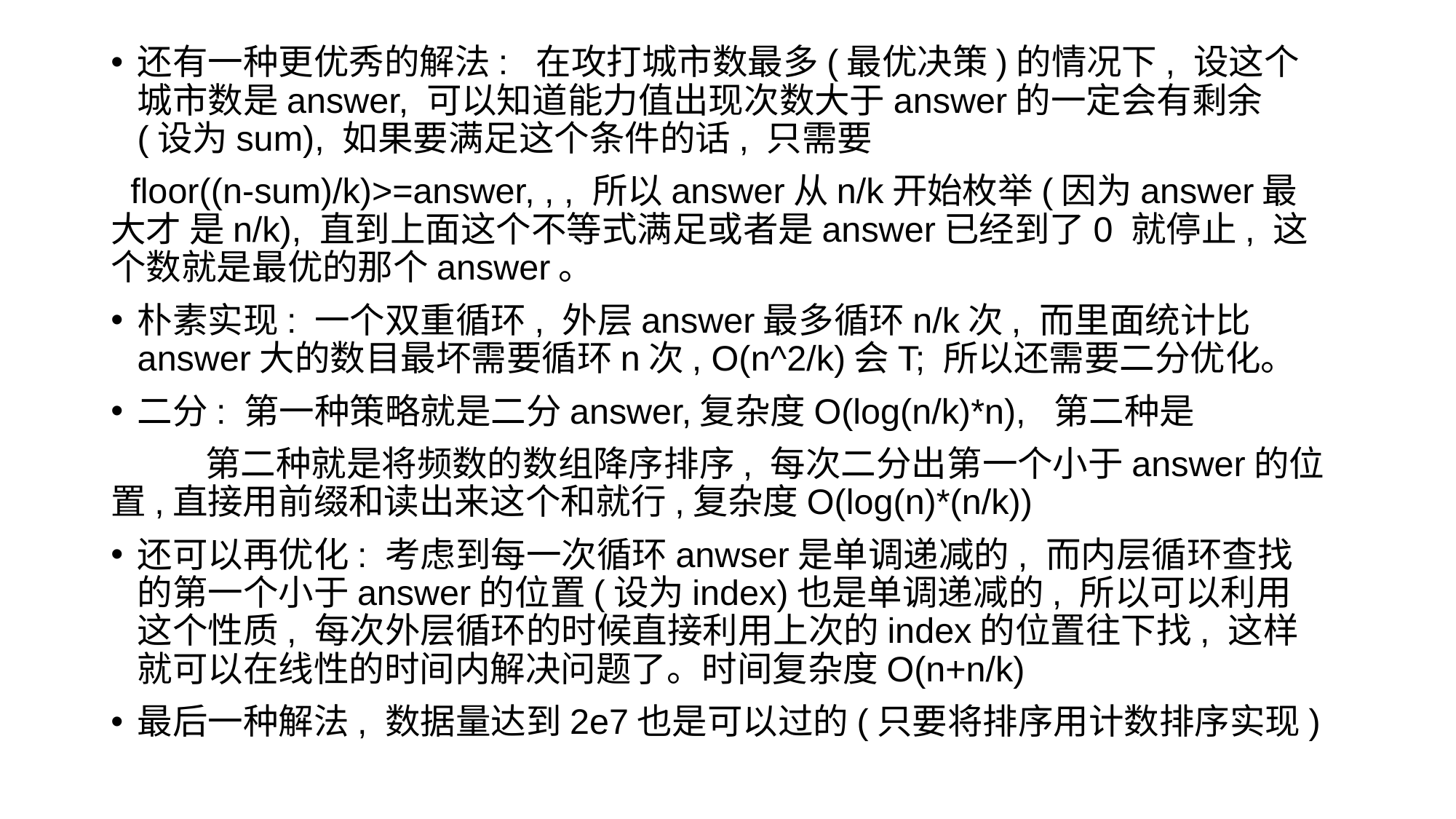

还有一种更优秀的解法:  在攻打城市数最多(最优决策)的情况下, 设这个城市数是answer, 可以知道能力值出现次数大于answer的一定会有剩余(设为sum), 如果要满足这个条件的话, 只需要
  floor((n-sum)/k)>=answer, , , 所以answer从n/k开始枚举(因为answer最大才 是n/k), 直到上面这个不等式满足或者是answer已经到了0 就停止, 这个数就是最优的那个answer。
朴素实现: 一个双重循环, 外层answer最多循环n/k次, 而里面统计比answer大的数目最坏需要循环n次, O(n^2/k)会T; 所以还需要二分优化。
二分: 第一种策略就是二分answer,复杂度O(log(n/k)*n),  第二种是
           第二种就是将频数的数组降序排序, 每次二分出第一个小于answer的位置,直接用前缀和读出来这个和就行,复杂度O(log(n)*(n/k))
还可以再优化: 考虑到每一次循环anwser是单调递减的, 而内层循环查找的第一个小于answer的位置(设为index)也是单调递减的, 所以可以利用这个性质, 每次外层循环的时候直接利用上次的index的位置往下找, 这样就可以在线性的时间内解决问题了。时间复杂度O(n+n/k)
最后一种解法, 数据量达到2e7也是可以过的(只要将排序用计数排序实现)